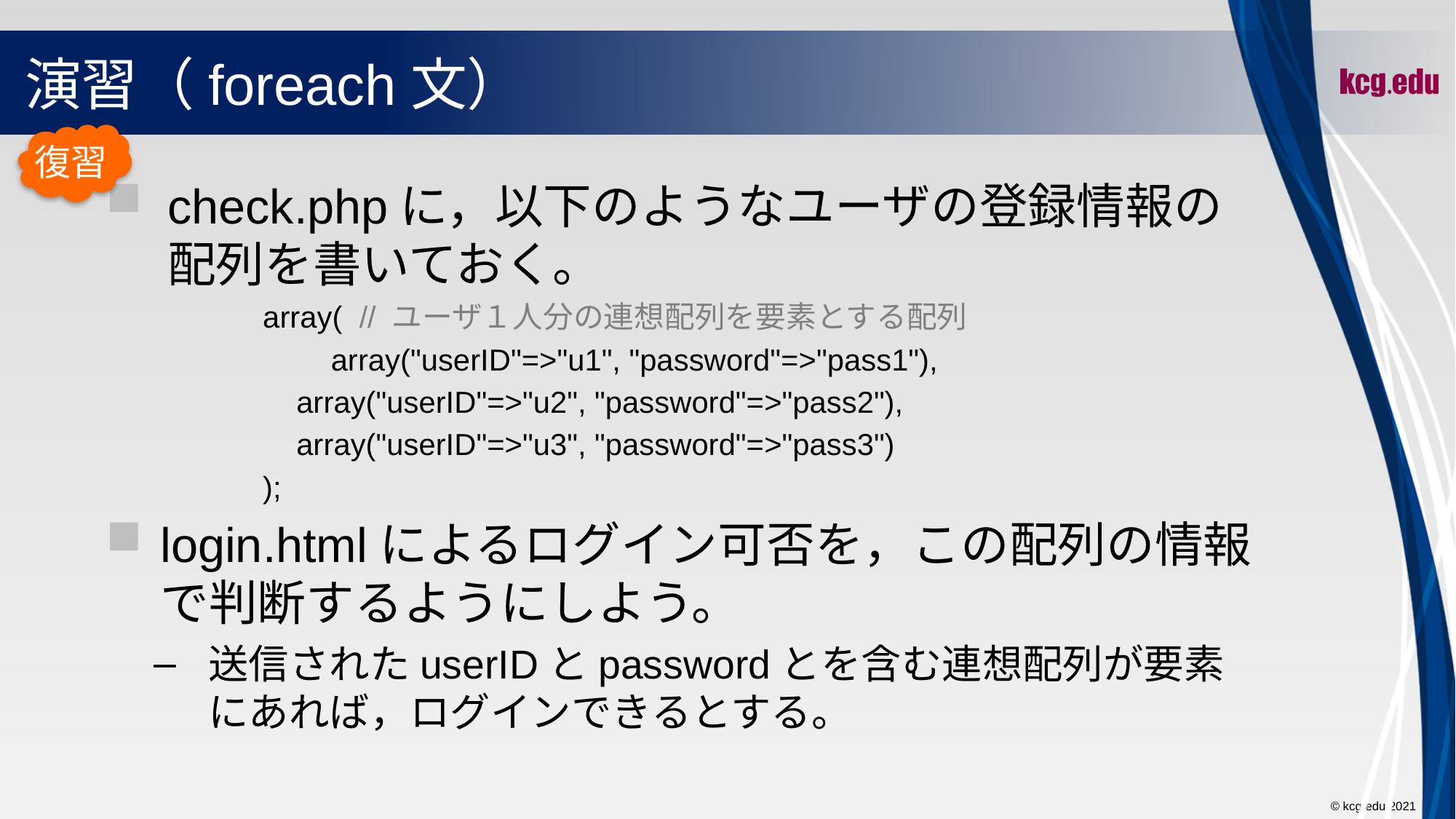

# 演習（foreach文）
復習
check.phpに，以下のようなユーザの登録情報の配列を書いておく。
	array(  // ユーザ１人分の連想配列を要素とする配列
	　　array("userID"=>"u1", "password"=>"pass1"),
	    array("userID"=>"u2", "password"=>"pass2"),
	    array("userID"=>"u3", "password"=>"pass3")
	);
login.htmlによるログイン可否を，この配列の情報で判断するようにしよう。
送信されたuserIDとpasswordとを含む連想配列が要素にあれば，ログインできるとする。